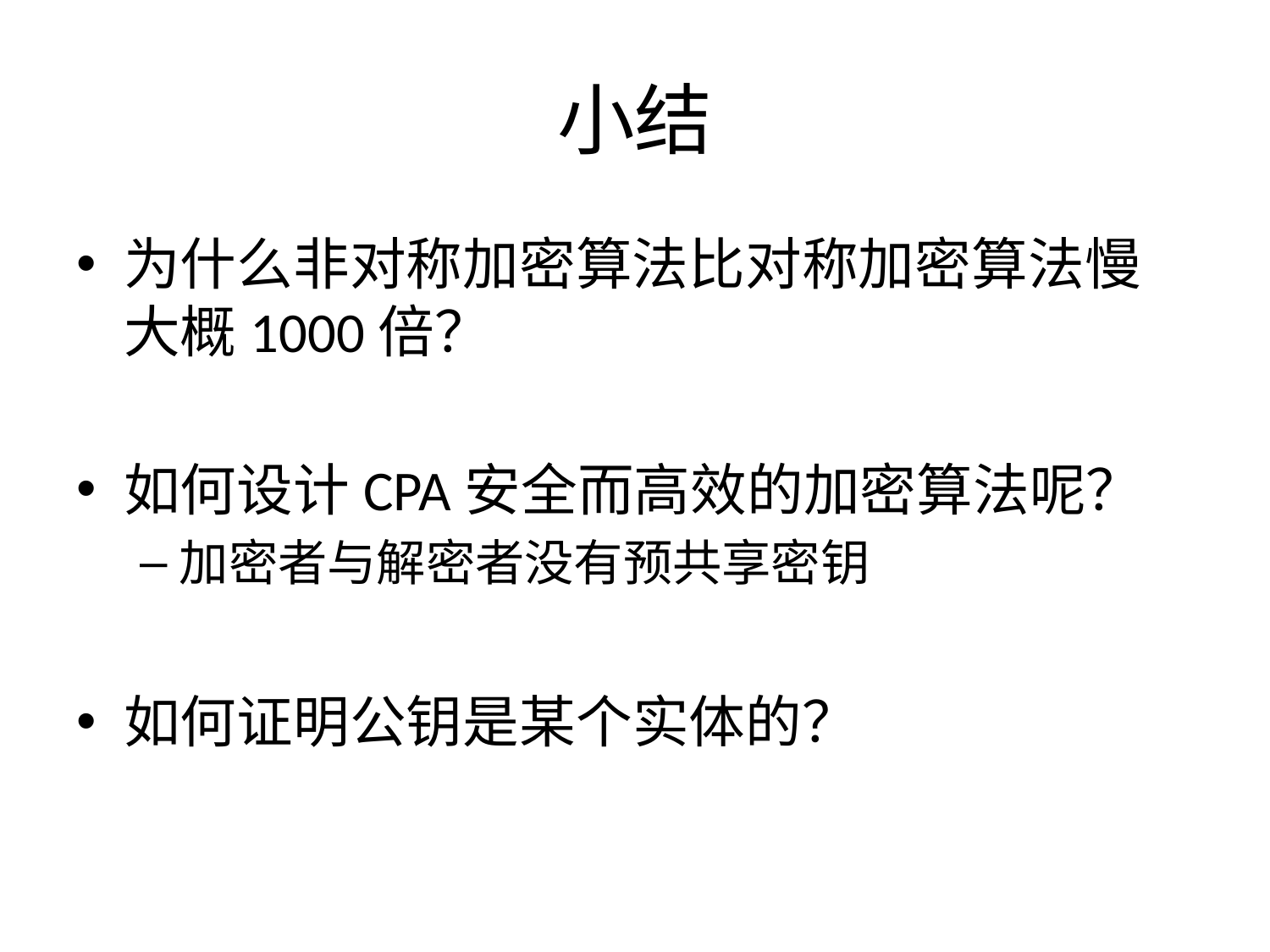

# 小结
为什么非对称加密算法比对称加密算法慢大概1000倍？

如何设计CPA安全而高效的加密算法呢？
加密者与解密者没有预共享密钥

如何证明公钥是某个实体的？